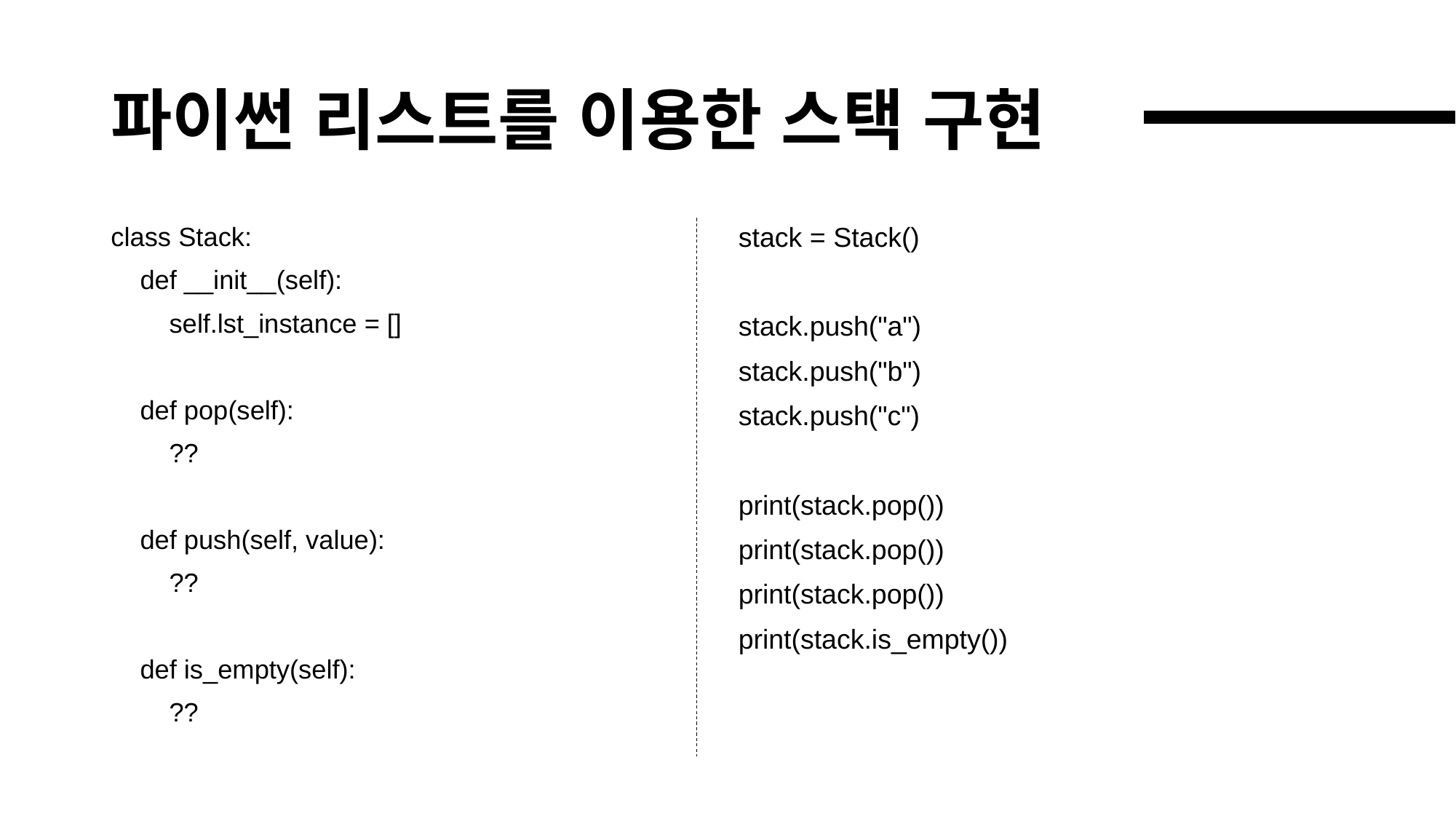

# 파이썬 리스트를 이용한 스택 구현

class Stack:
    def __init__(self):
        self.lst_instance = []

    def pop(self):
        ??

    def push(self, value):
        ??

    def is_empty(self):
        ??
stack = Stack()

stack.push("a")
stack.push("b")
stack.push("c")

print(stack.pop())
print(stack.pop())
print(stack.pop())
print(stack.is_empty())